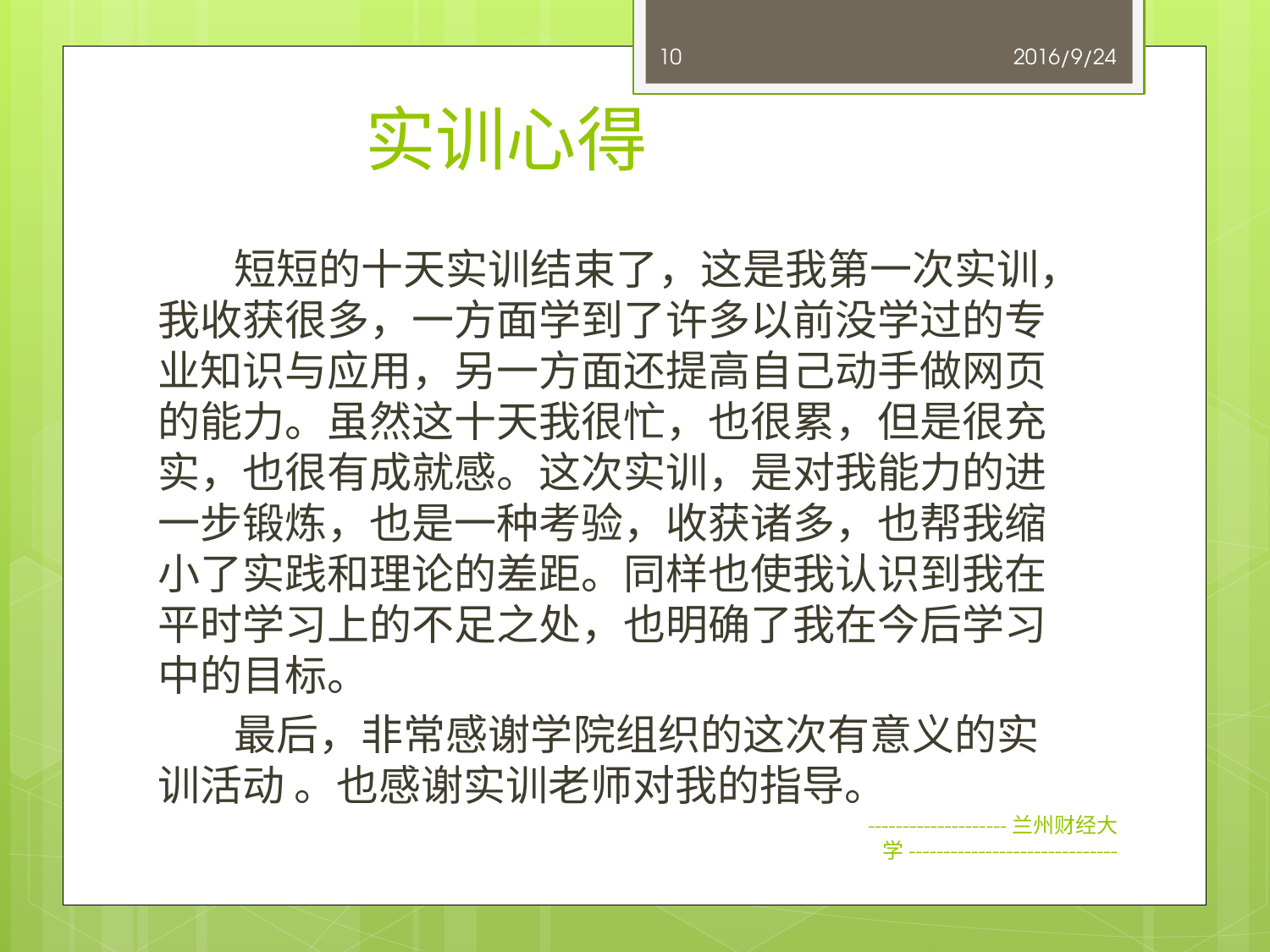

10
2016/9/24
# 实训心得
       短短的十天实训结束了，这是我第一次实训，我收获很多，一方面学到了许多以前没学过的专业知识与应用，另一方面还提高自己动手做网页的能力。虽然这十天我很忙，也很累，但是很充实，也很有成就感。这次实训，是对我能力的进一步锻炼，也是一种考验，收获诸多，也帮我缩小了实践和理论的差距。同样也使我认识到我在平时学习上的不足之处，也明确了我在今后学习中的目标。
       最后，非常感谢学院组织的这次有意义的实训活动 。也感谢实训老师对我的指导。
--------------------兰州财经大学------------------------------